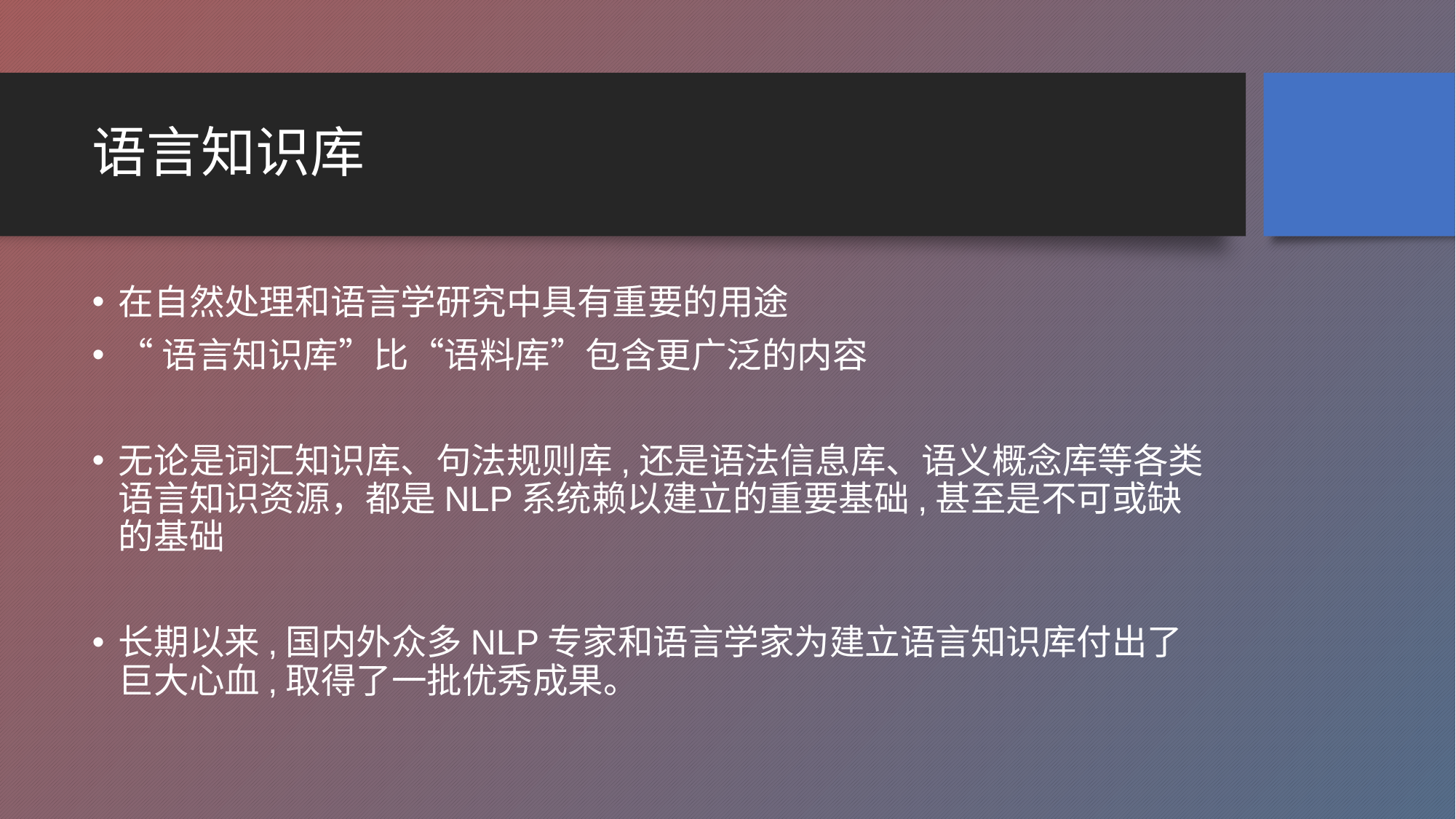

# 语言知识库
在自然处理和语言学研究中具有重要的用途
“语言知识库”比“语料库”包含更广泛的内容

无论是词汇知识库、句法规则库,还是语法信息库、语义概念库等各类语言知识资源，都是NLP系统赖以建立的重要基础,甚至是不可或缺的基础

长期以来,国内外众多NLP专家和语言学家为建立语言知识库付出了巨大心血,取得了一批优秀成果。